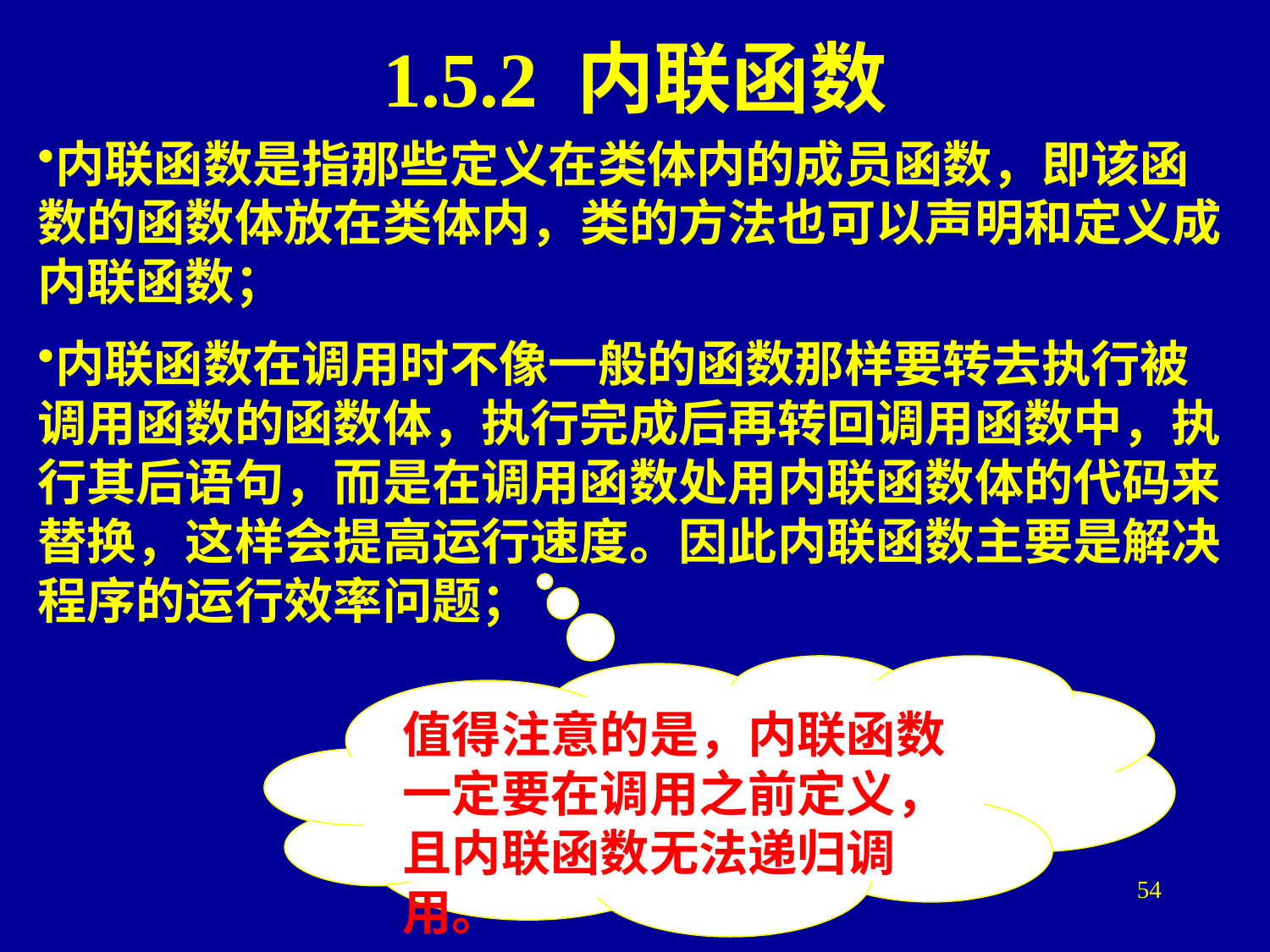

# 1.5.2 内联函数
内联函数是指那些定义在类体内的成员函数，即该函数的函数体放在类体内，类的方法也可以声明和定义成内联函数；
内联函数在调用时不像一般的函数那样要转去执行被调用函数的函数体，执行完成后再转回调用函数中，执行其后语句，而是在调用函数处用内联函数体的代码来替换，这样会提高运行速度。因此内联函数主要是解决程序的运行效率问题；
值得注意的是，内联函数一定要在调用之前定义，且内联函数无法递归调用。

54